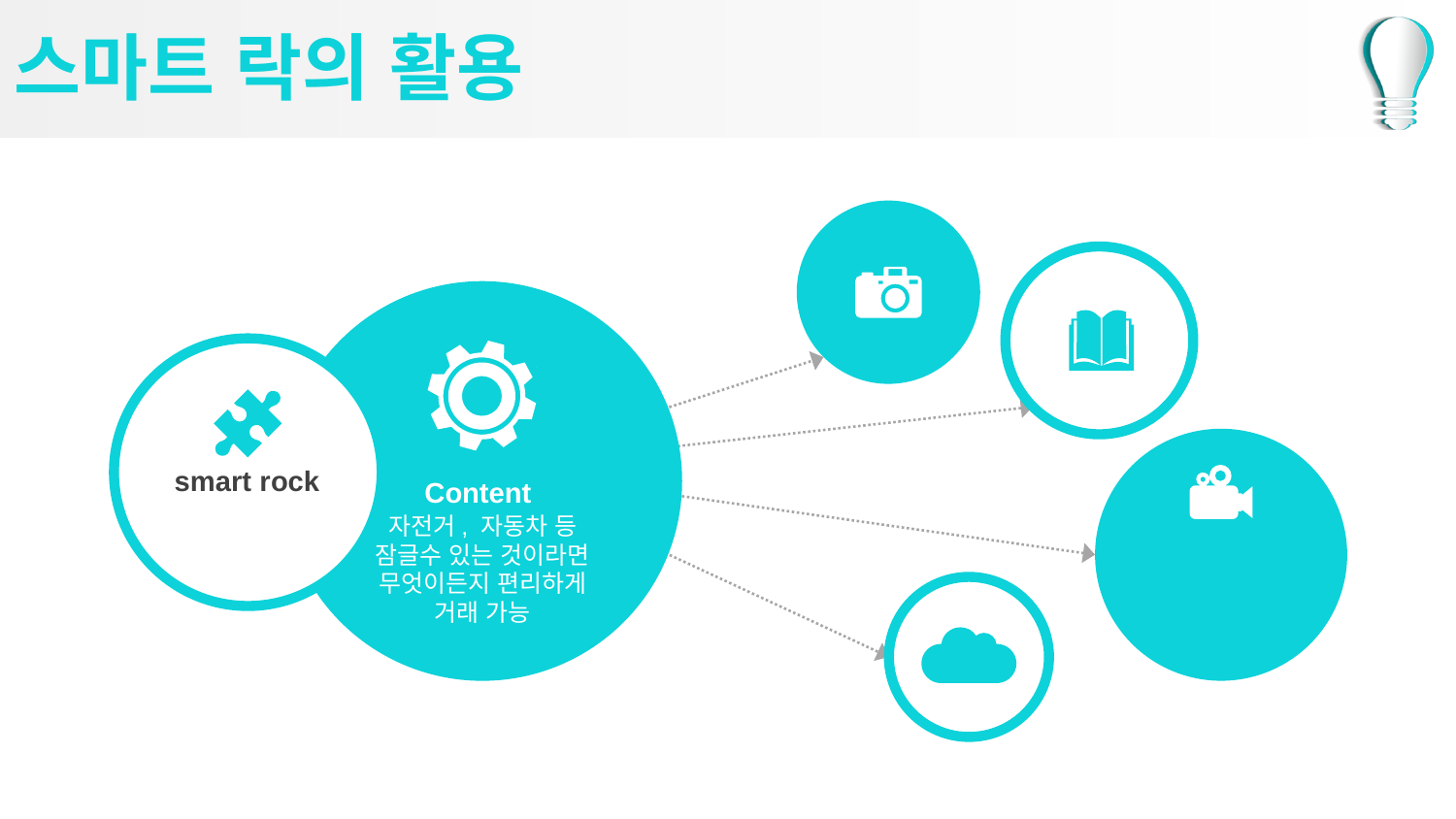

# 스마트 락의 활용

smart rock

Content
자전거, 자동차 등 잠글수 있는 것이라면 무엇이든지 편리하게 거래 가능